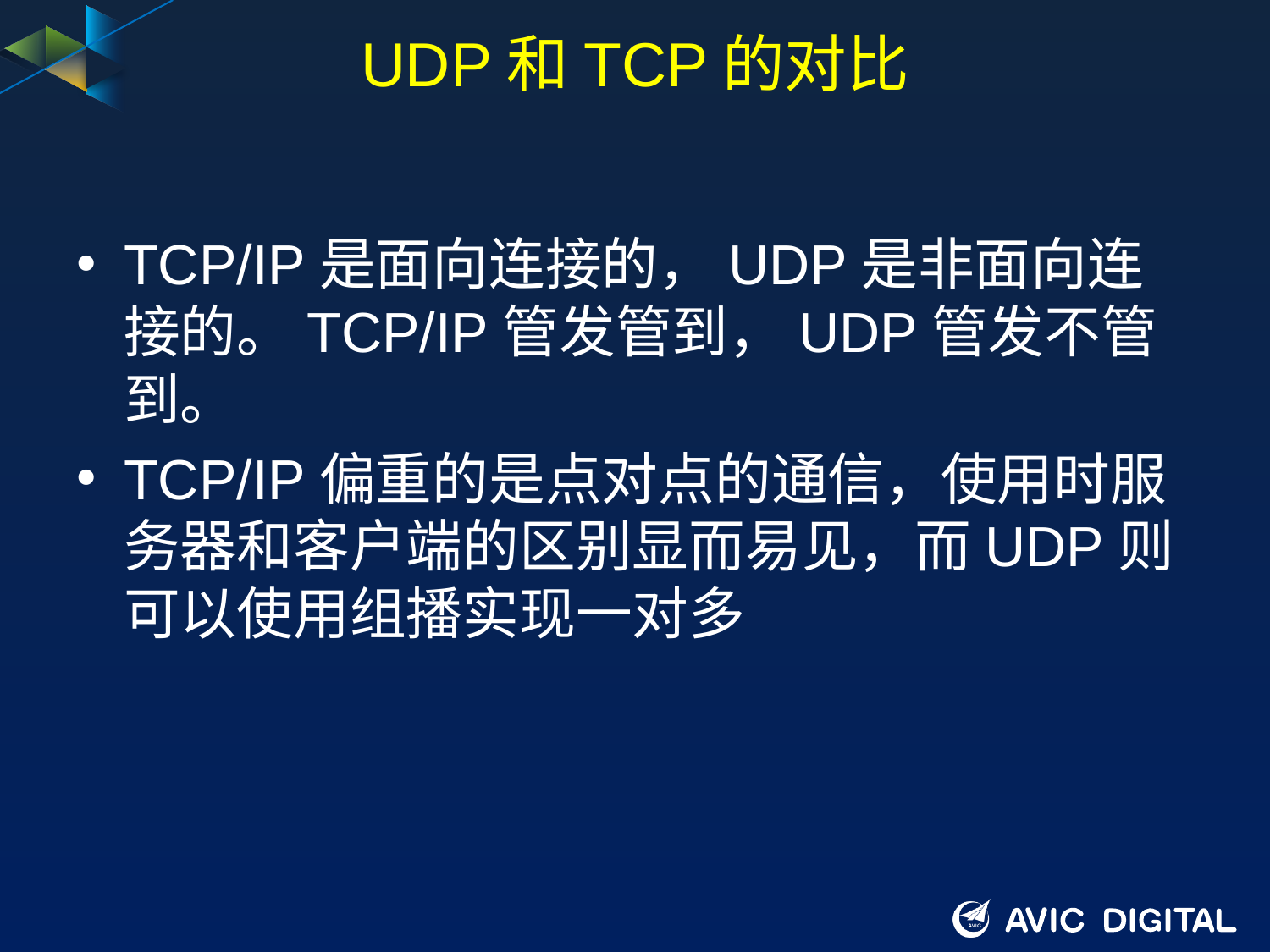

# UDP和TCP的对比
TCP/IP是面向连接的，UDP是非面向连接的。TCP/IP管发管到，UDP管发不管到。
TCP/IP偏重的是点对点的通信，使用时服务器和客户端的区别显而易见，而UDP则可以使用组播实现一对多